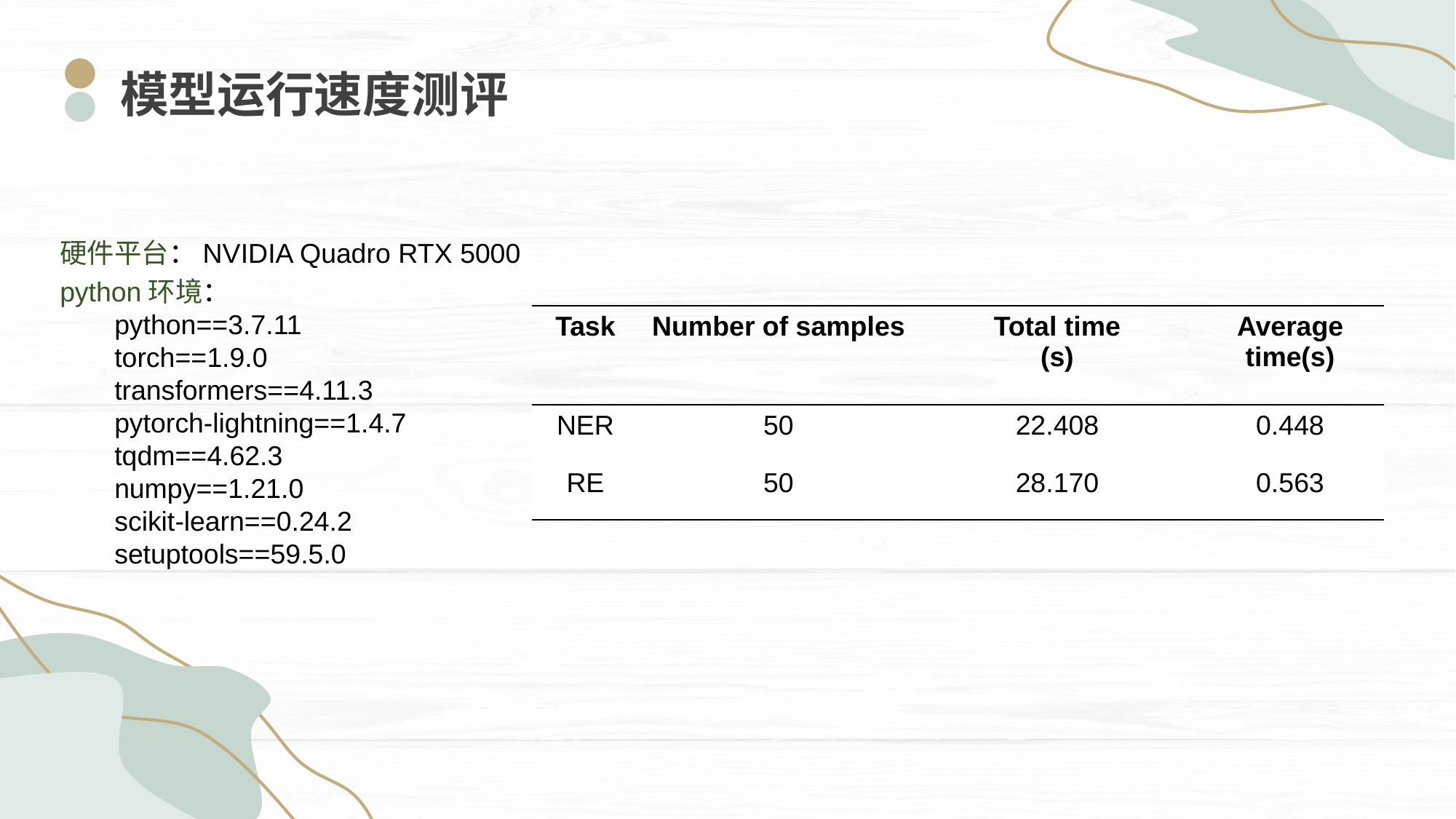

模型运行速度测评

硬件平台：NVIDIA Quadro RTX 5000
python环境：
python==3.7.11
torch==1.9.0
transformers==4.11.3
pytorch-lightning==1.4.7
tqdm==4.62.3
numpy==1.21.0
scikit-learn==0.24.2
setuptools==59.5.0
| Task | Number of samples | Total time (s) | Average time(s) |
| --- | --- | --- | --- |
| NER | 50 | 22.408 | 0.448 |
| RE | 50 | 28.170 | 0.563 |